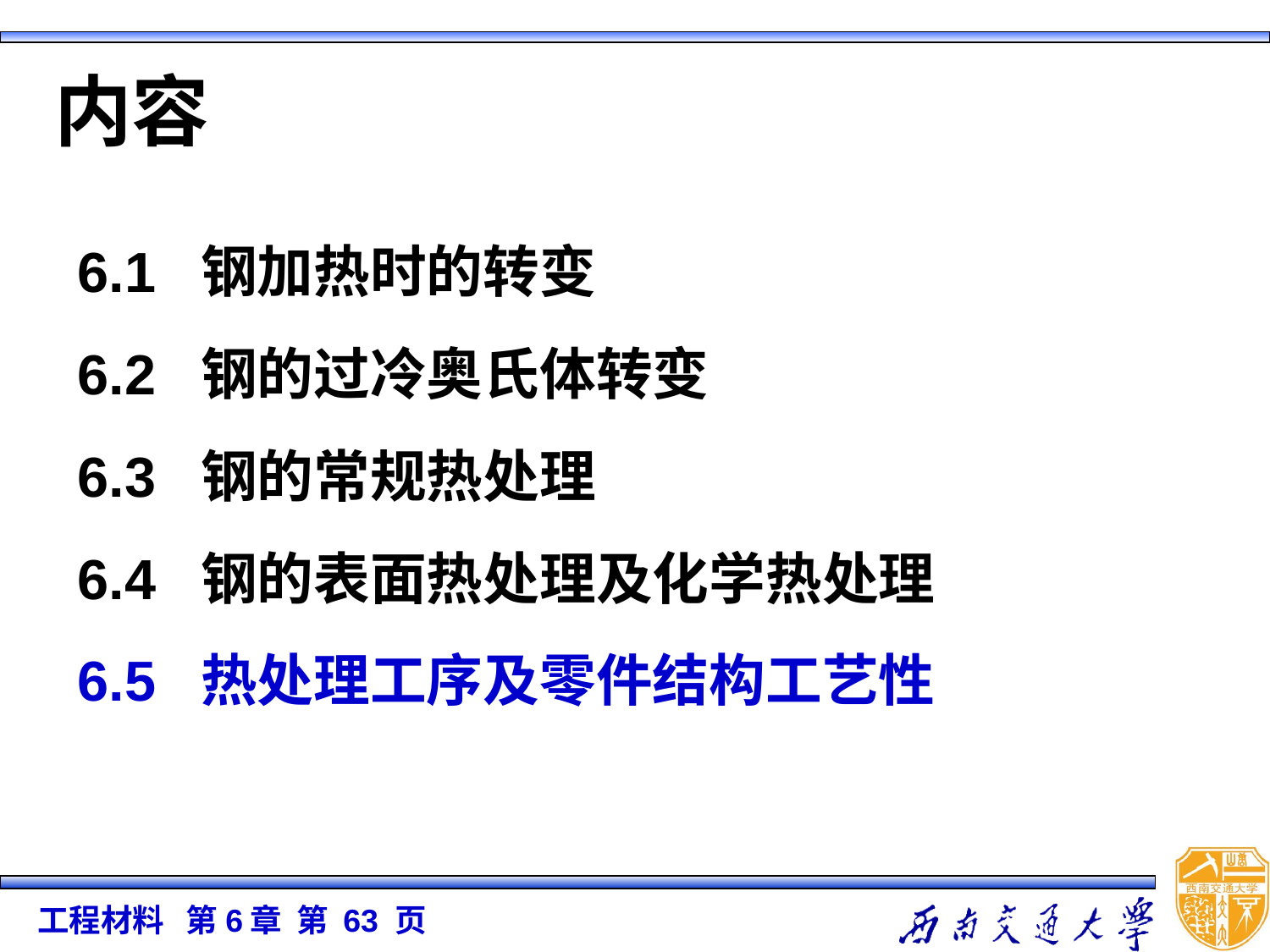

# 内容
6.1  钢加热时的转变
6.2  钢的过冷奥氏体转变
6.3  钢的常规热处理
6.4  钢的表面热处理及化学热处理
6.5  热处理工序及零件结构工艺性